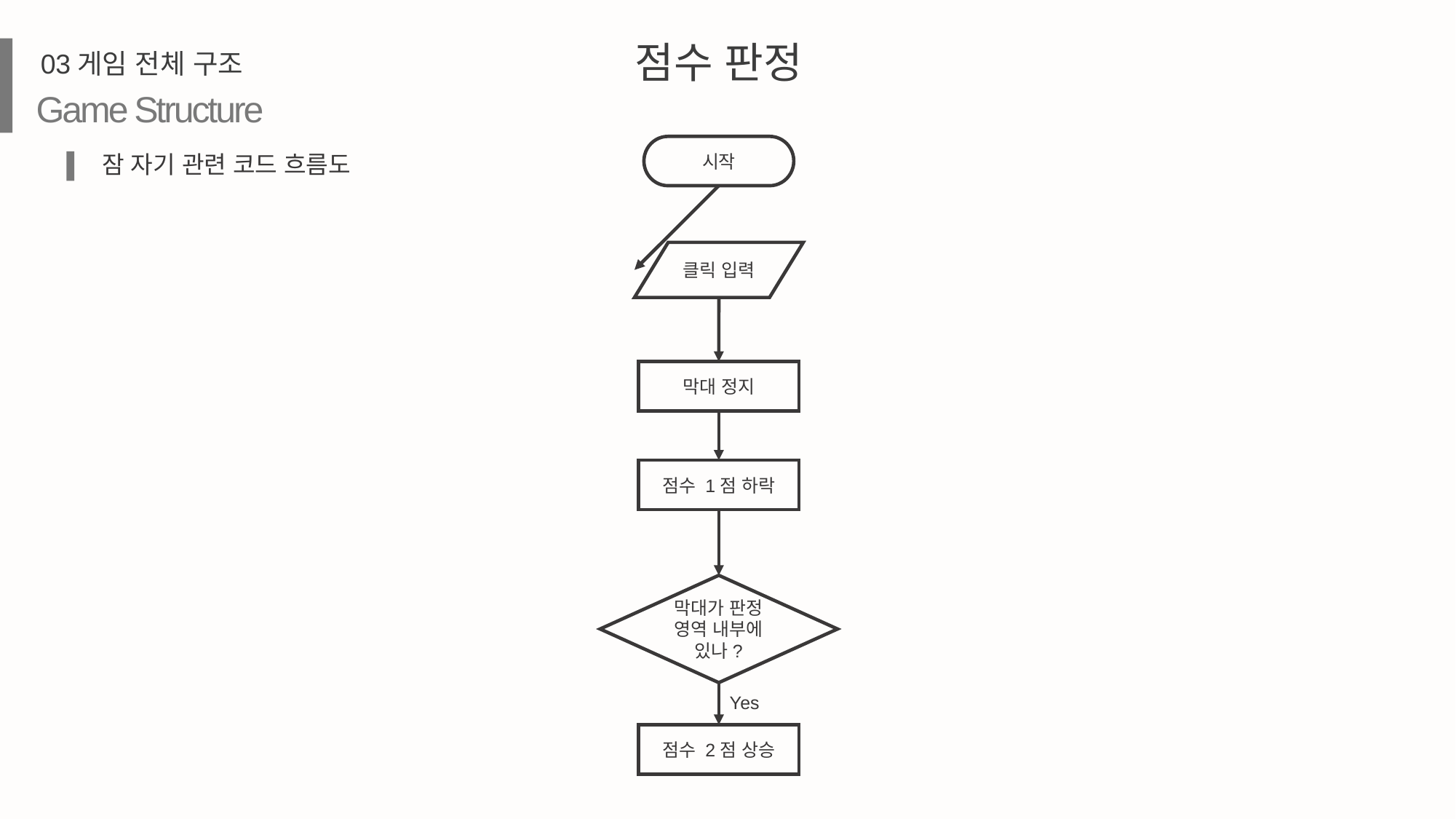

점수 판정

03게임 전체 구조
Game Structure
시작
 잠 자기 관련 코드 흐름도

클릭 입력
막대 정지
점수 1점 하락
막대가 판정 영역 내부에 있나?
Yes
점수 2점 상승